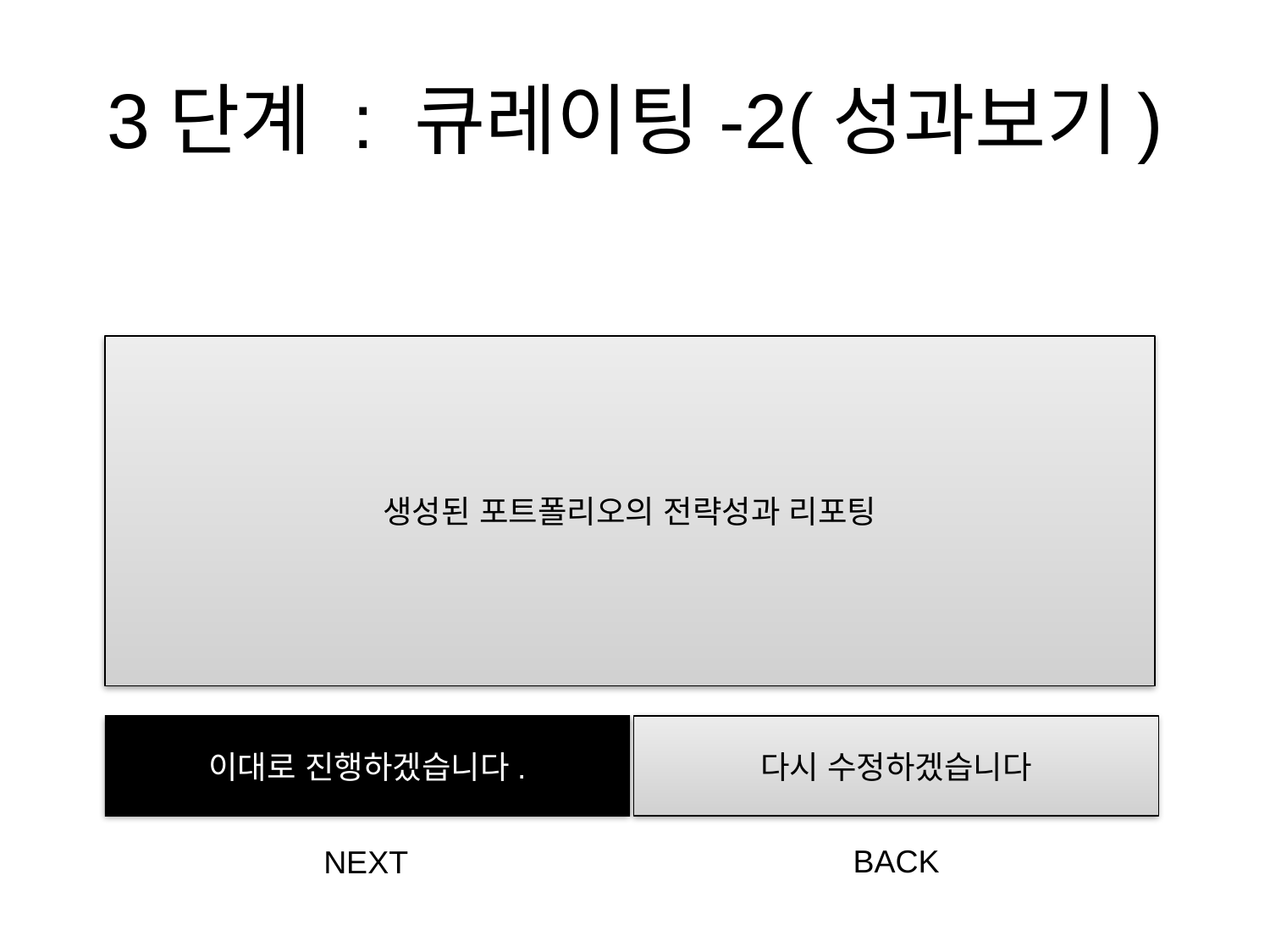

# 3단계 : 큐레이팅-2(성과보기)
생성된 포트폴리오의 전략성과 리포팅
이대로 진행하겠습니다.
다시 수정하겠습니다
BACK
NEXT